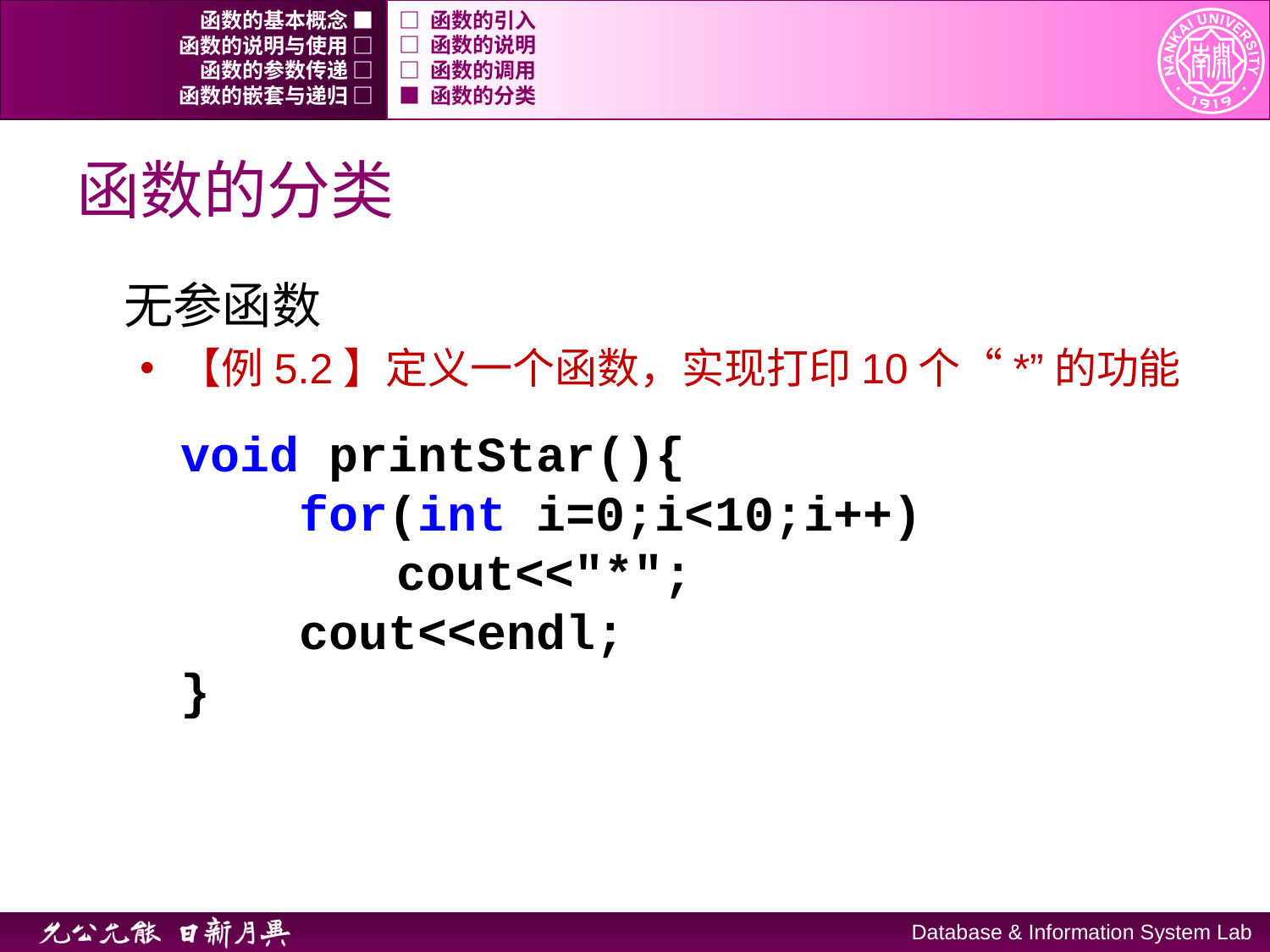

函数的基本概念 ■
□ 函数的引入
函数的说明与使用 □
□ 函数的说明
函数的参数传递 □
□ 函数的调用
函数的嵌套与递归 □
■ 函数的分类
# 函数的分类
无参函数
【例5.2】定义一个函数，实现打印10个“*”的功能

void printStar(){
    for(int i=0;i<10;i++)
	   cout<<"*";
    cout<<endl;
}